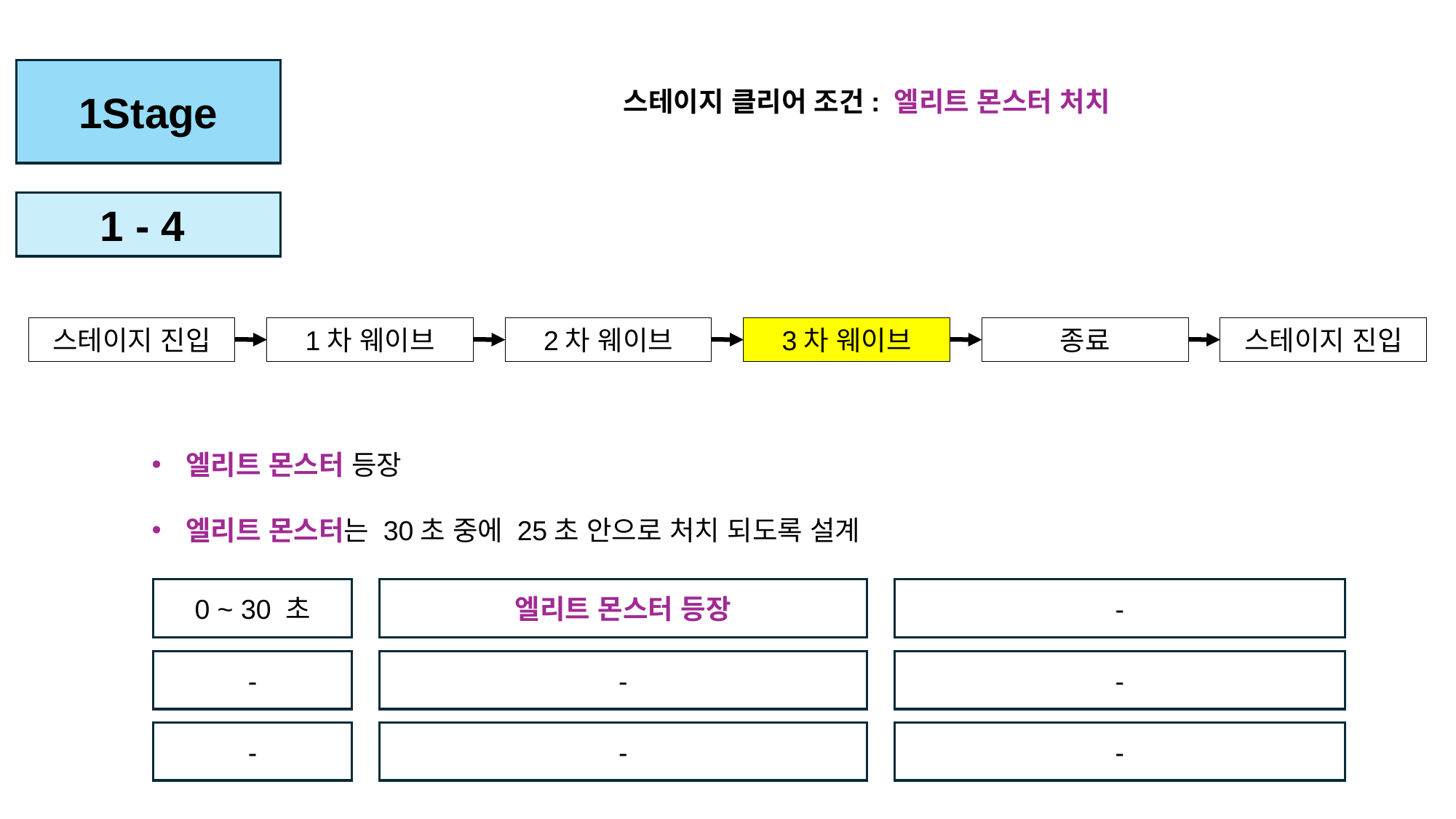

1Stage
스테이지 클리어 조건: 엘리트 몬스터 처치
1 - 4
스테이지 진입
1차 웨이브
2차 웨이브
3차 웨이브
종료
스테이지 진입
엘리트 몬스터 등장
엘리트 몬스터는 30초 중에 25초 안으로 처치 되도록 설계
0 ~ 30 초
엘리트 몬스터 등장
-
-
-
-
-
-
-